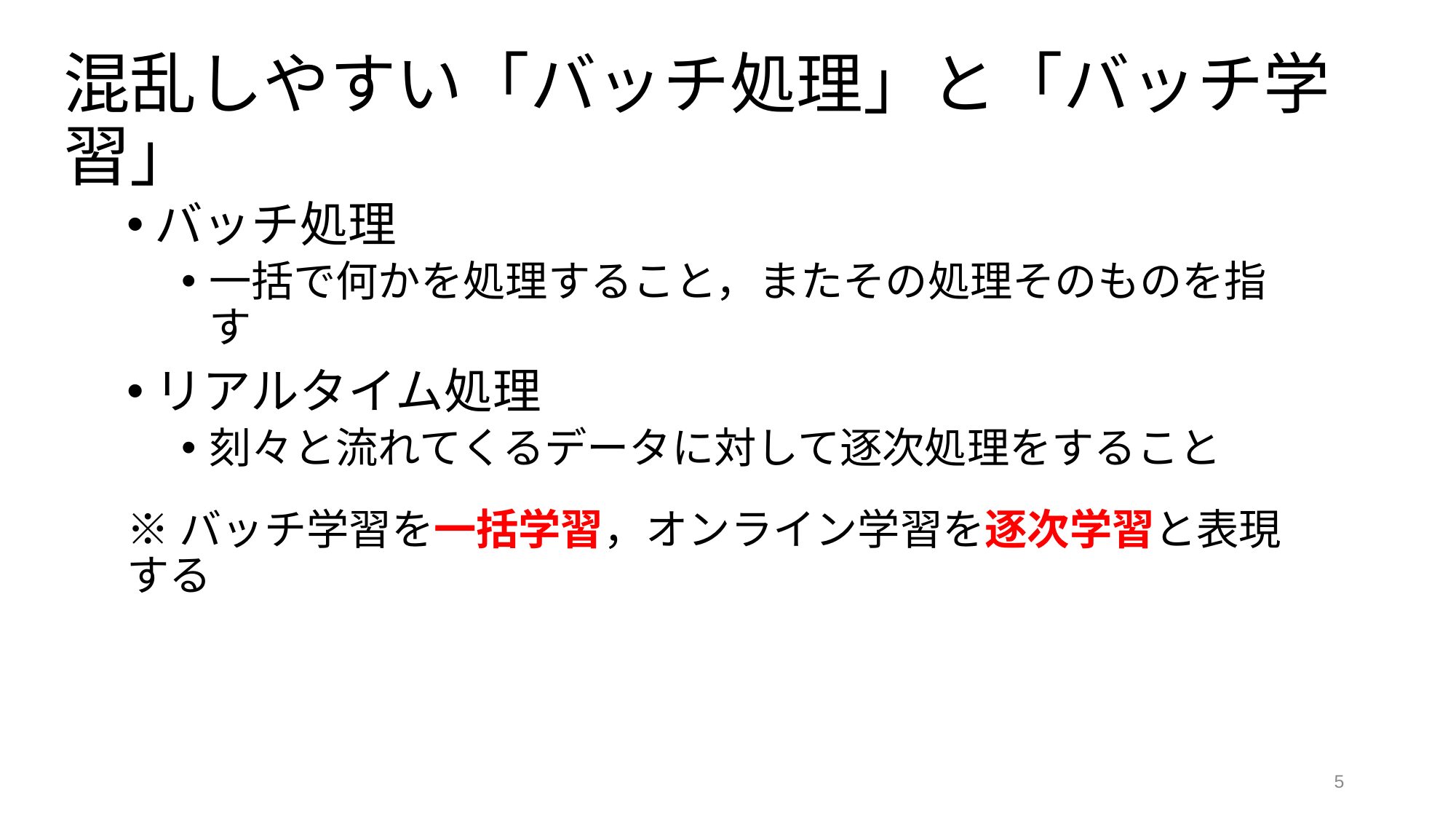

# 混乱しやすい「バッチ処理」と「バッチ学習」
バッチ処理
一括で何かを処理すること，またその処理そのものを指す
リアルタイム処理
刻々と流れてくるデータに対して逐次処理をすること

※バッチ学習を一括学習，オンライン学習を逐次学習と表現する

5